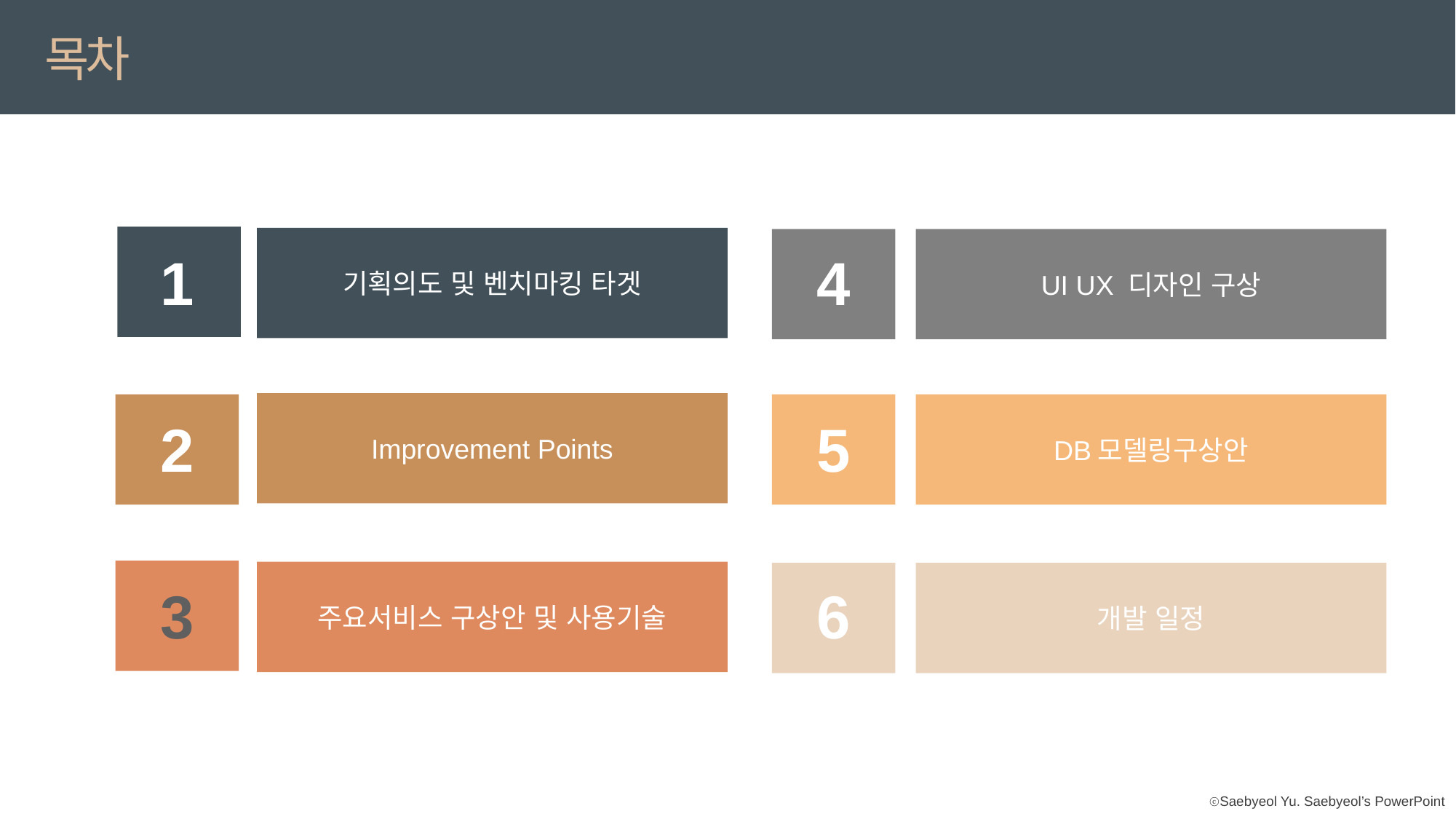

목차

기획의도 및 벤치마킹 타겟

UI UX 디자인 구상
1
4
Improvement Points

DB모델링구상안
2
5

주요서비스 구상안 및 사용기술

개발 일정
3
6